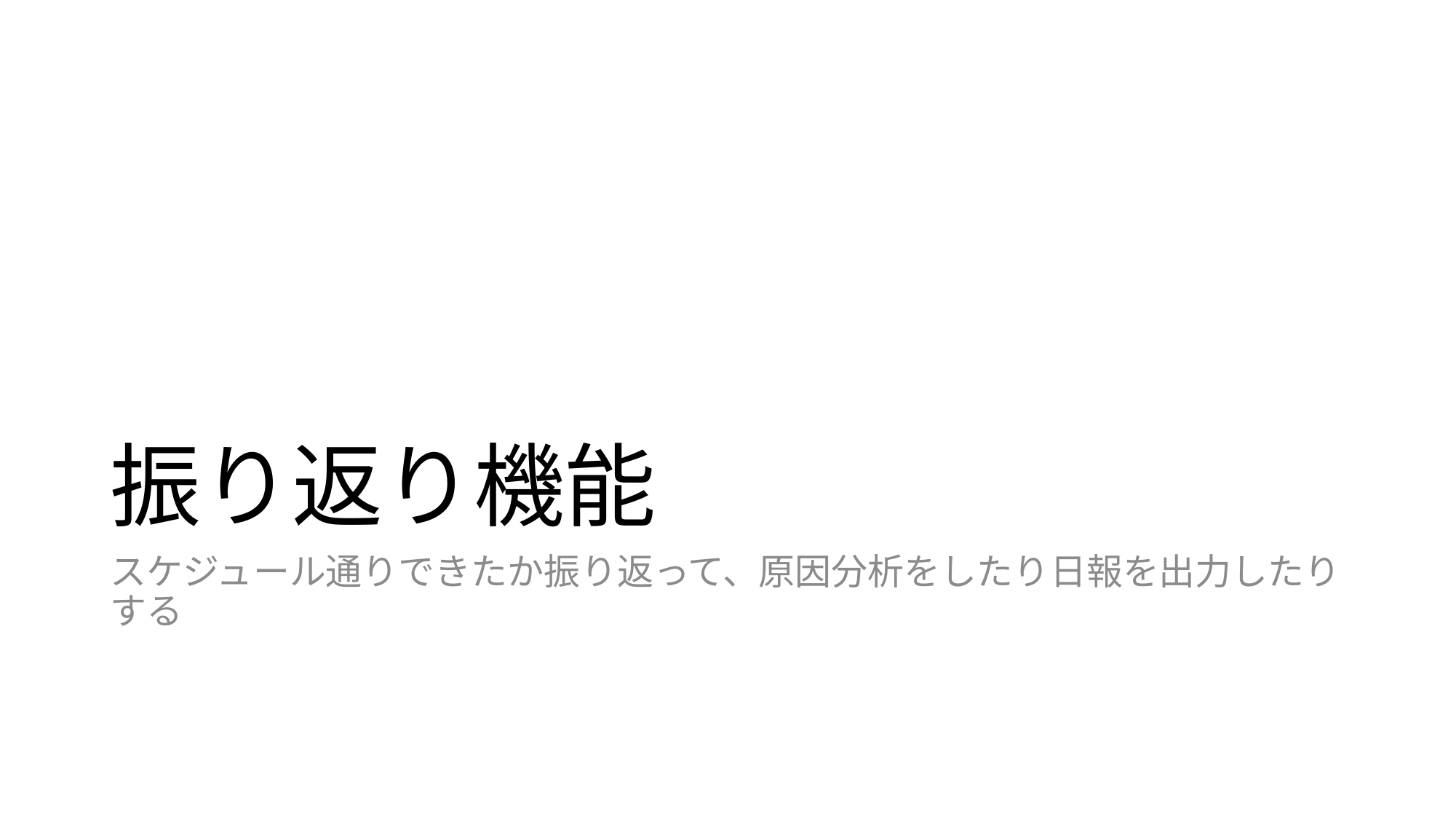

# 振り返り機能
スケジュール通りできたか振り返って、原因分析をしたり日報を出力したりする